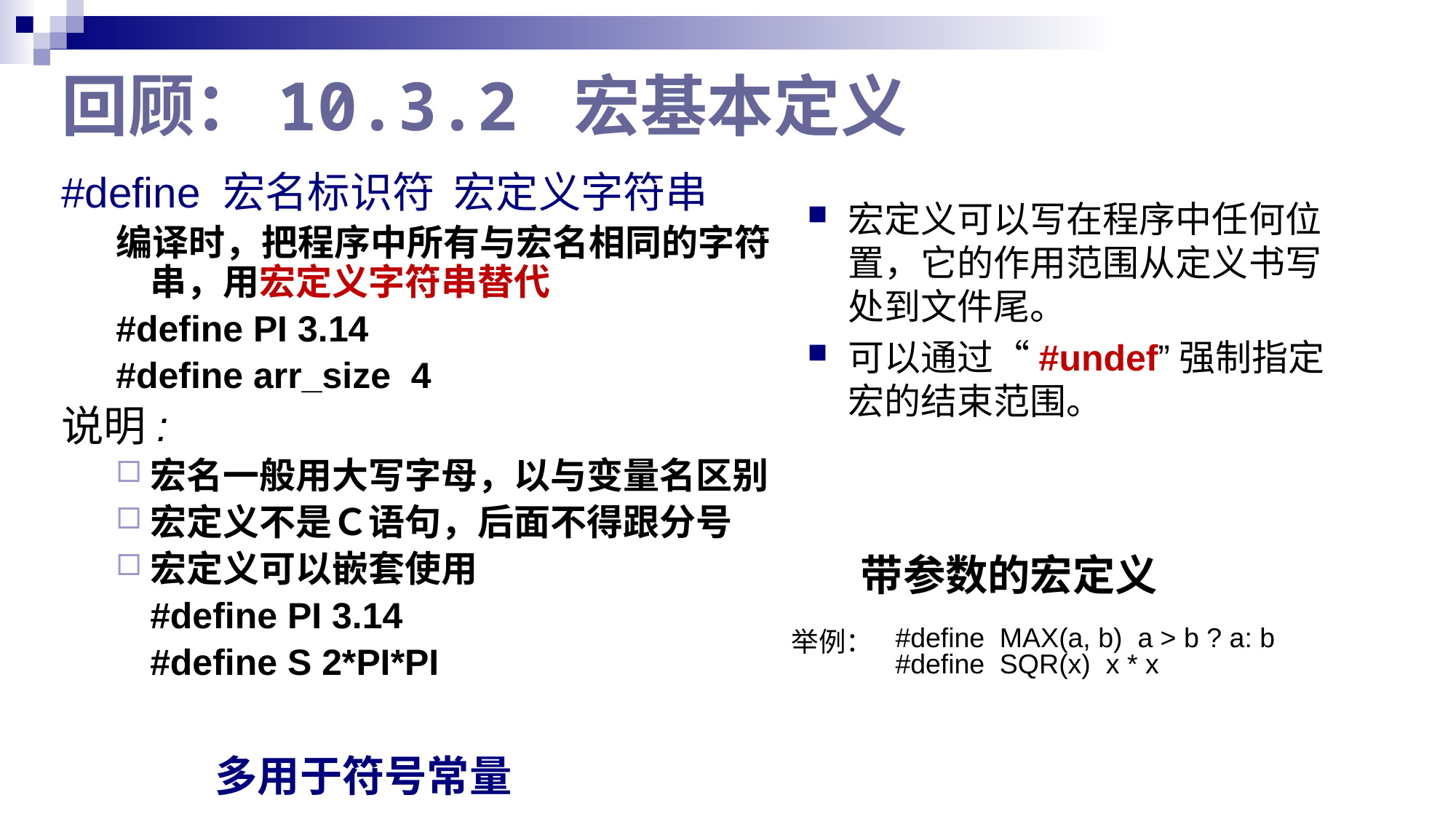

# 回顾：10.3.2 宏基本定义
#define 宏名标识符  宏定义字符串
编译时，把程序中所有与宏名相同的字符串，用宏定义字符串替代
#define PI 3.14
#define arr_size  4
说明:
宏名一般用大写字母，以与变量名区别
宏定义不是Ｃ语句，后面不得跟分号
宏定义可以嵌套使用
	#define PI 3.14
	#define S 2*PI*PI
宏定义可以写在程序中任何位置，它的作用范围从定义书写处到文件尾。
可以通过“#undef”强制指定宏的结束范围。
带参数的宏定义
举例：
#define  MAX(a, b)  a > b ? a: b
#define  SQR(x)  x * x
多用于符号常量